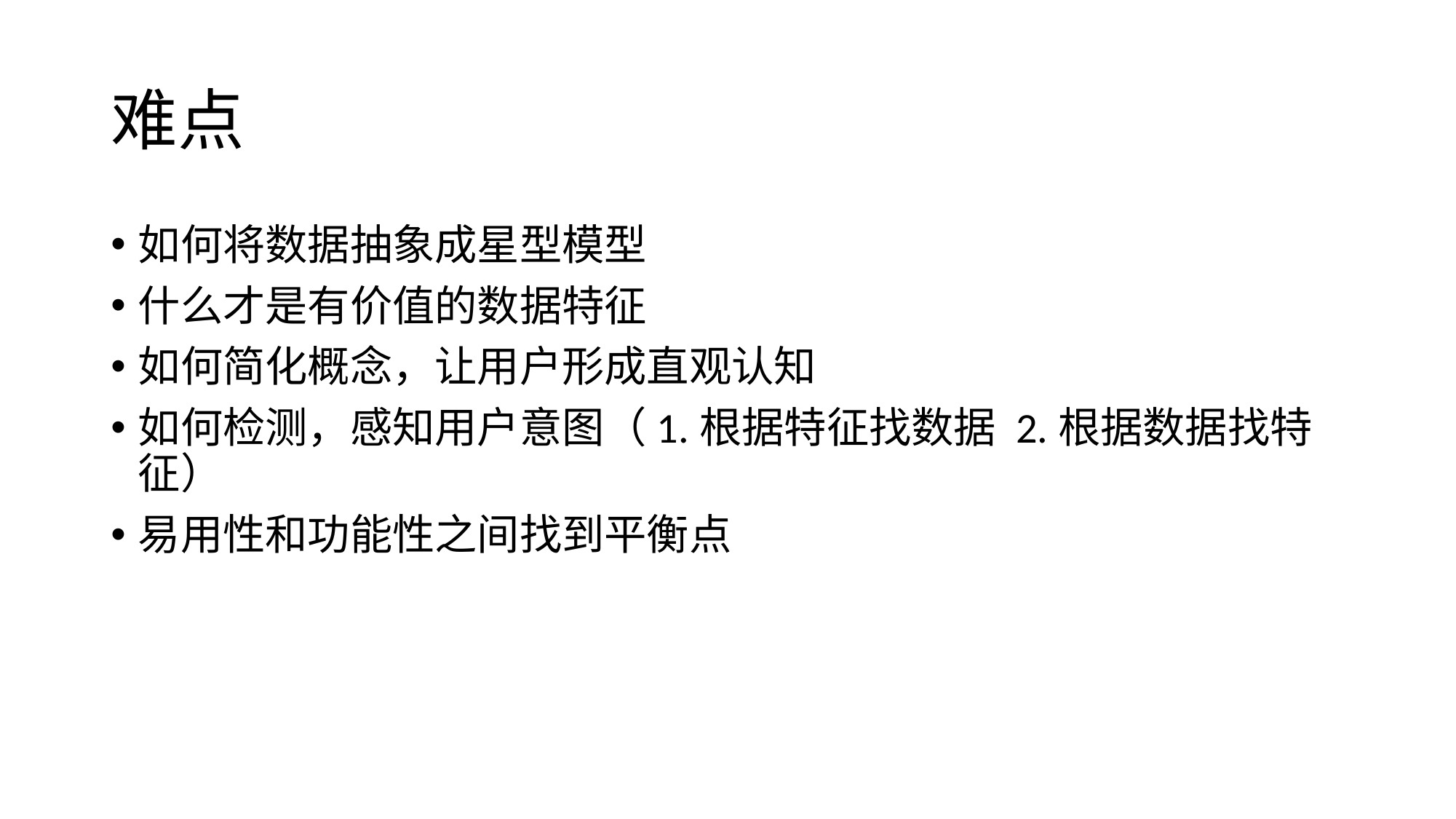

# 难点
如何将数据抽象成星型模型
什么才是有价值的数据特征
如何简化概念，让用户形成直观认知
如何检测，感知用户意图（1.根据特征找数据 2.根据数据找特征）
易用性和功能性之间找到平衡点